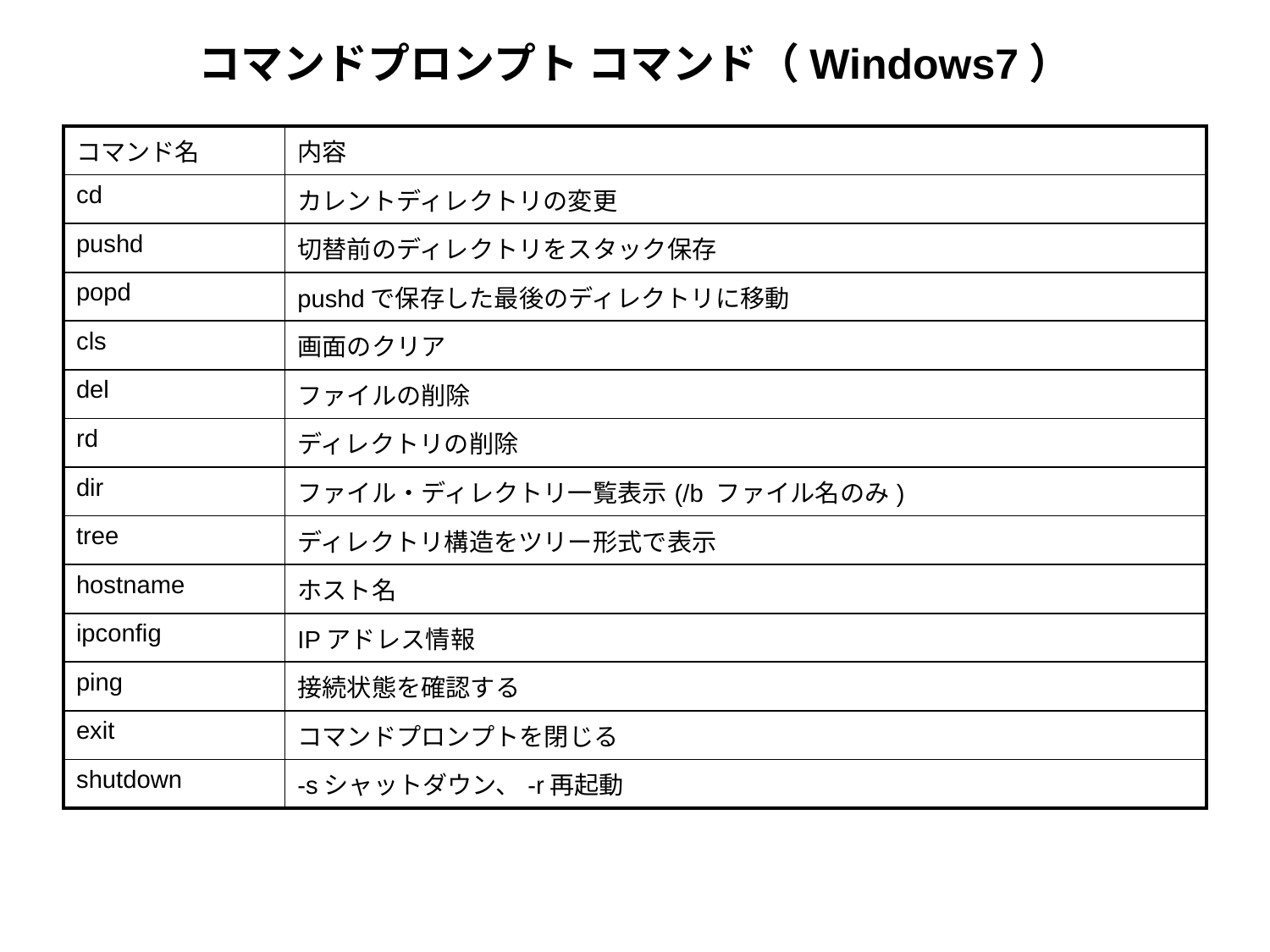

# コマンドプロンプト コマンド（Windows7）
| コマンド名 | 内容 |
| --- | --- |
| cd | カレントディレクトリの変更 |
| pushd | 切替前のディレクトリをスタック保存 |
| popd | pushdで保存した最後のディレクトリに移動 |
| cls | 画面のクリア |
| del | ファイルの削除 |
| rd | ディレクトリの削除 |
| dir | ファイル・ディレクトリ一覧表示(/b ファイル名のみ) |
| tree | ディレクトリ構造をツリー形式で表示 |
| hostname | ホスト名 |
| ipconfig | IPアドレス情報 |
| ping | 接続状態を確認する |
| exit | コマンドプロンプトを閉じる |
| shutdown | -sシャットダウン、-r再起動 |